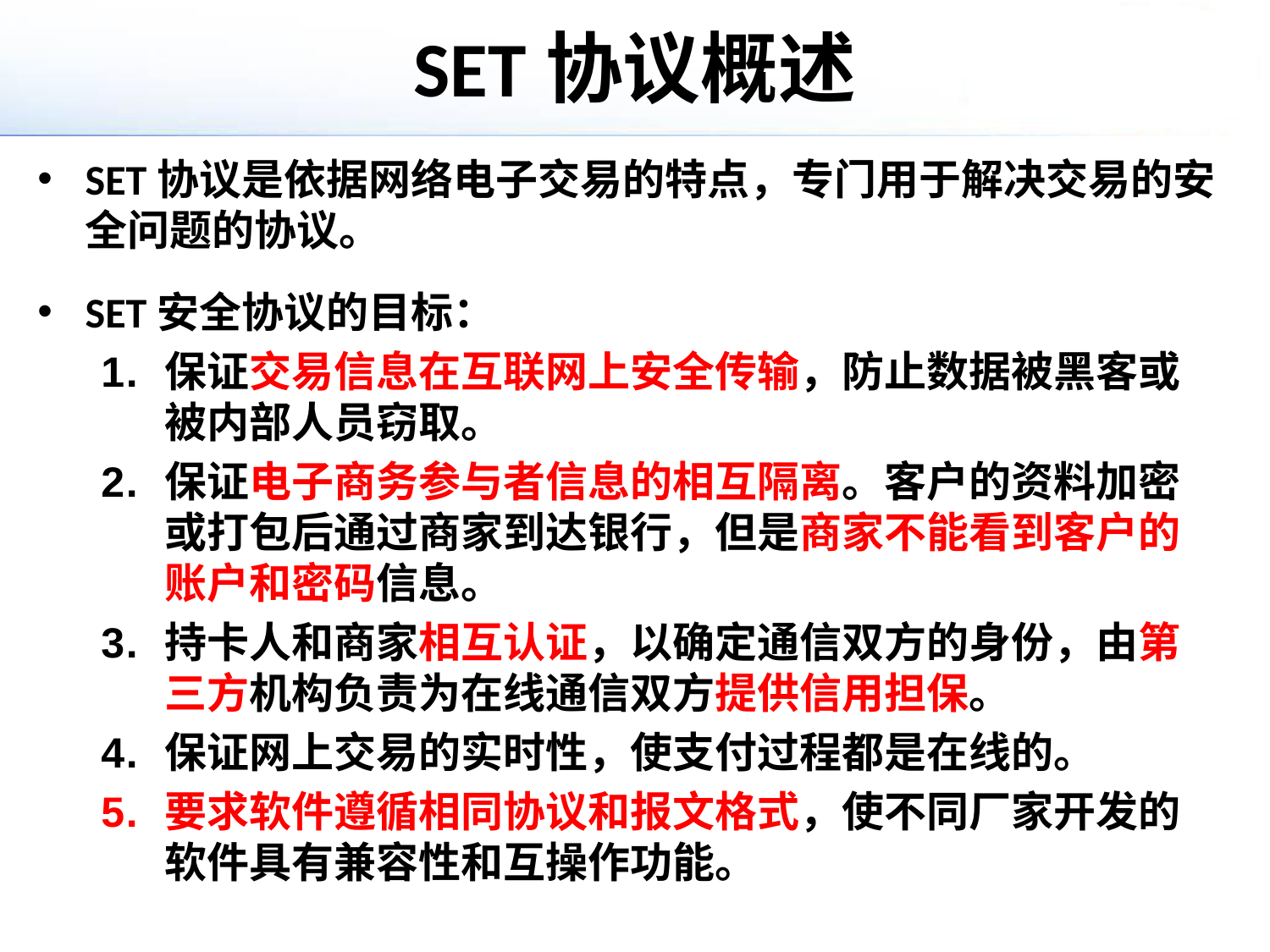

# SET协议概述
SET协议是依据网络电子交易的特点，专门用于解决交易的安全问题的协议。
SET安全协议的目标：
保证交易信息在互联网上安全传输，防止数据被黑客或被内部人员窃取。
保证电子商务参与者信息的相互隔离。客户的资料加密或打包后通过商家到达银行，但是商家不能看到客户的账户和密码信息。
持卡人和商家相互认证，以确定通信双方的身份，由第三方机构负责为在线通信双方提供信用担保。
保证网上交易的实时性，使支付过程都是在线的。
要求软件遵循相同协议和报文格式，使不同厂家开发的软件具有兼容性和互操作功能。